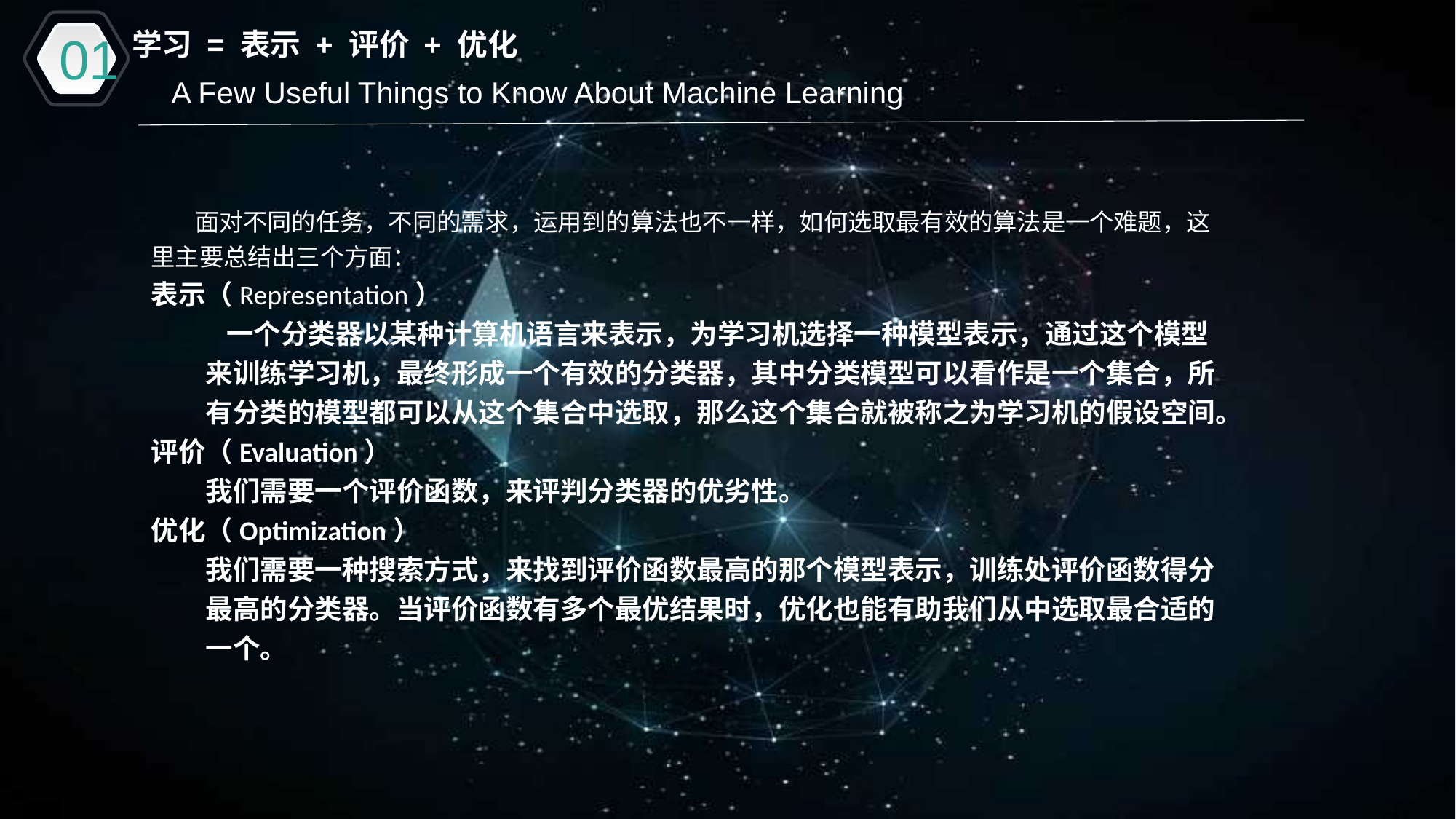

01
学习 = 表示 + 评价 + 优化
A Few Useful Things to Know About Machine Learning
       面对不同的任务，不同的需求，运用到的算法也不一样，如何选取最有效的算法是一个难题，这里主要总结出三个方面：
表示（Representation）
          一个分类器以某种计算机语言来表示，为学习机选择一种模型表示，通过这个模型来训练学习机，最终形成一个有效的分类器，其中分类模型可以看作是一个集合，所有分类的模型都可以从这个集合中选取，那么这个集合就被称之为学习机的假设空间。
评价（Evaluation）
	我们需要一个评价函数，来评判分类器的优劣性。
优化（Optimization）
	我们需要一种搜索方式，来找到评价函数最高的那个模型表示，训练处评价函数得分最高的分类器。当评价函数有多个最优结果时，优化也能有助我们从中选取最合适的一个。